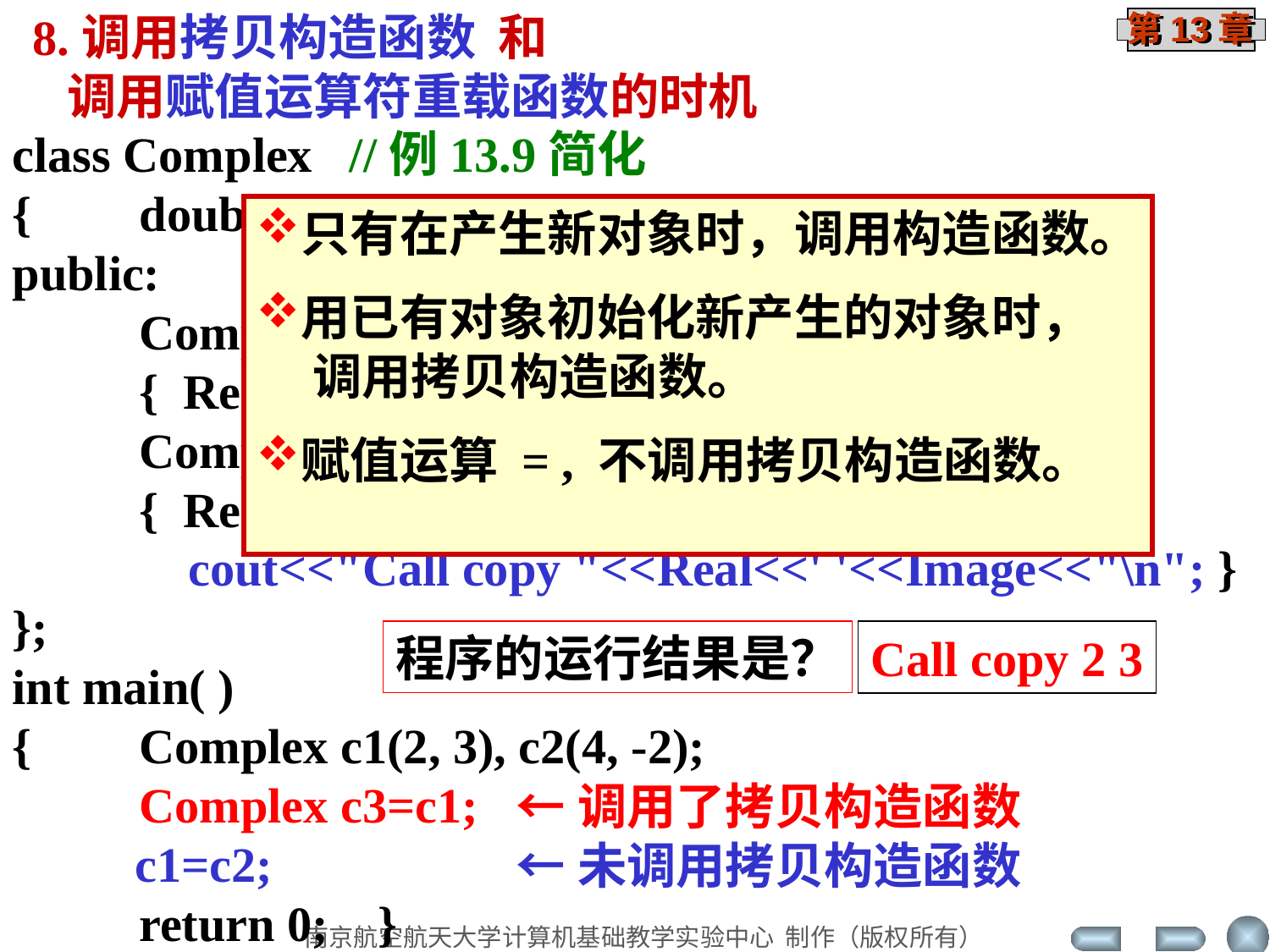

8.调用拷贝构造函数  和
  调用赋值运算符重载函数的时机
class Complex   //例13.9简化
{	double Real, Image;
public:
	Complex(double r=0, double i=0)    // 构造函数
	{  Real=r; Image=i;  }
	Complex(Complex &c)            // 拷贝构造函数
	{  Real=c.Real; Image=c.Image;
	    cout<<"Call copy "<<Real<<' '<<Image<<"\n"; }
};
int main( )
{	Complex c1(2, 3), c2(4, -2);
	Complex c3=c1;
          c1=c2;
	return 0;    }
只有在产生新对象时，调用构造函数。
用已有对象初始化新产生的对象时，
    调用拷贝构造函数。
赋值运算 = , 不调用拷贝构造函数。

程序的运行结果是？
Call copy 2 3
←调用了拷贝构造函数
←未调用拷贝构造函数